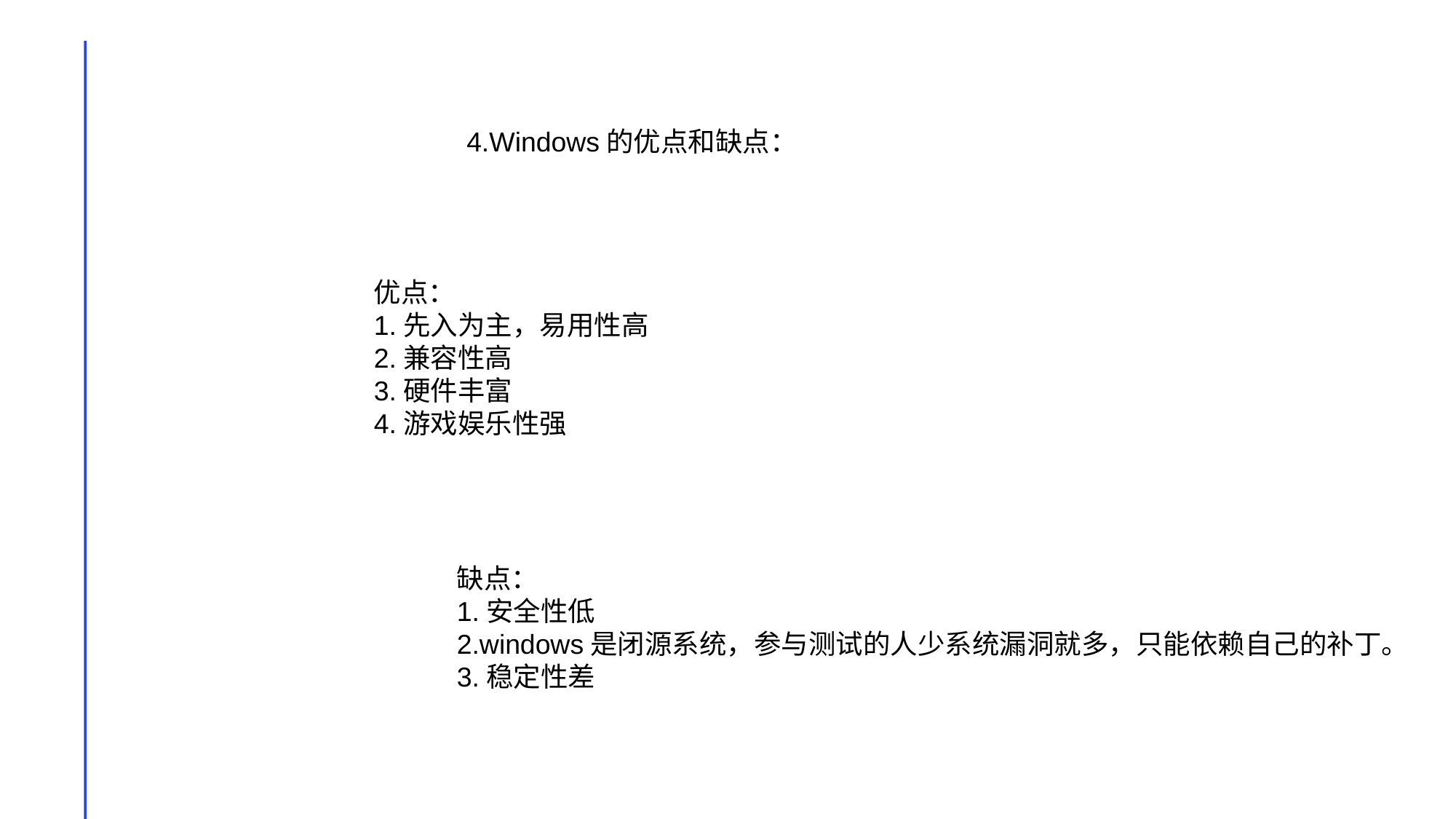

4.Windows的优点和缺点：
优点：
1.先入为主，易用性高
2.兼容性高
3.硬件丰富
4.游戏娱乐性强

缺点：
1.安全性低
2.windows是闭源系统，参与测试的人少系统漏洞就多，只能依赖自己的补丁。
3.稳定性差